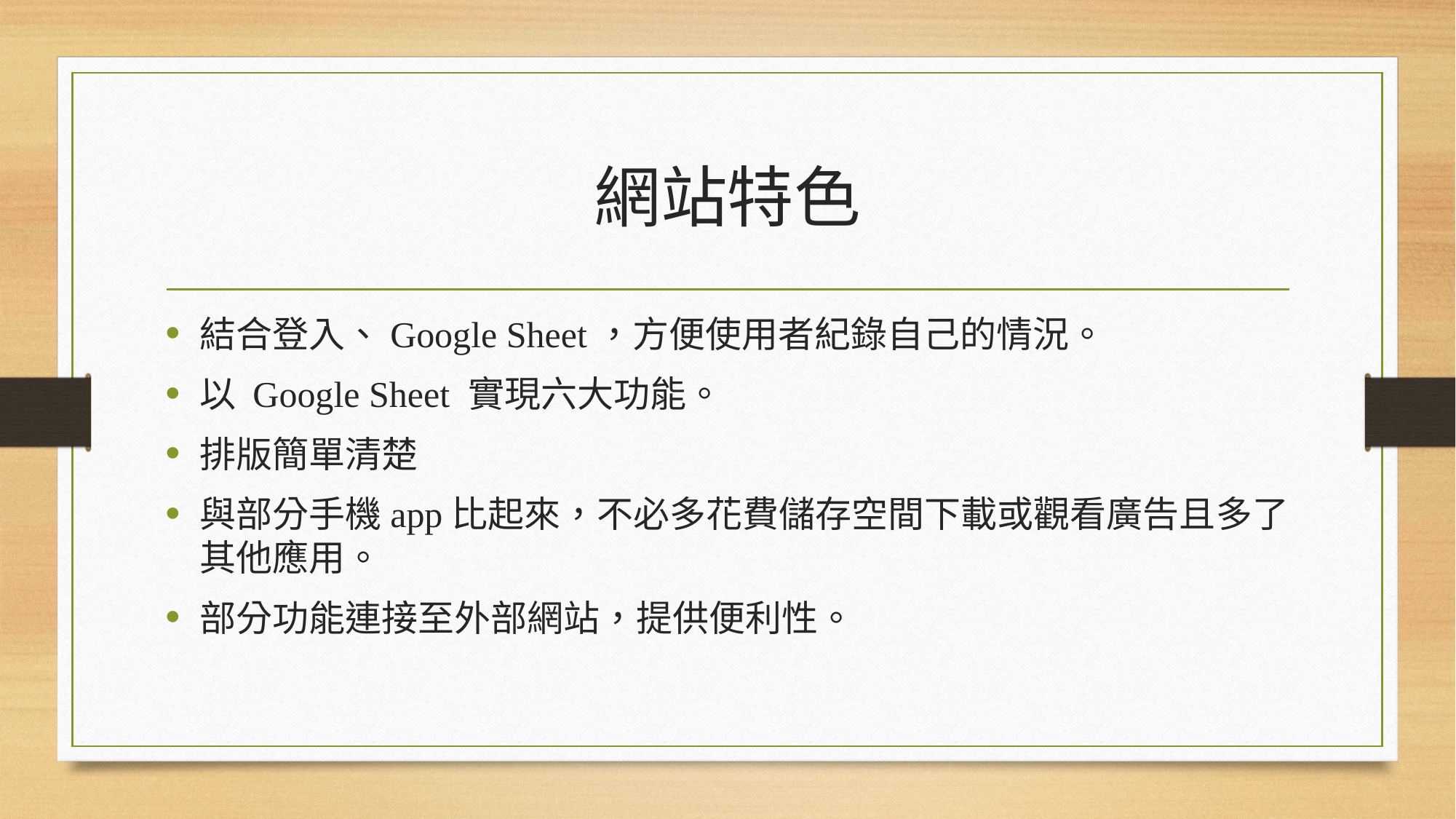

# 網站特色
結合登入、Google Sheet，方便使用者紀錄自己的情況。
以 Google Sheet 實現六大功能。
排版簡單清楚
與部分手機app比起來，不必多花費儲存空間下載或觀看廣告且多了其他應用。
部分功能連接至外部網站，提供便利性。